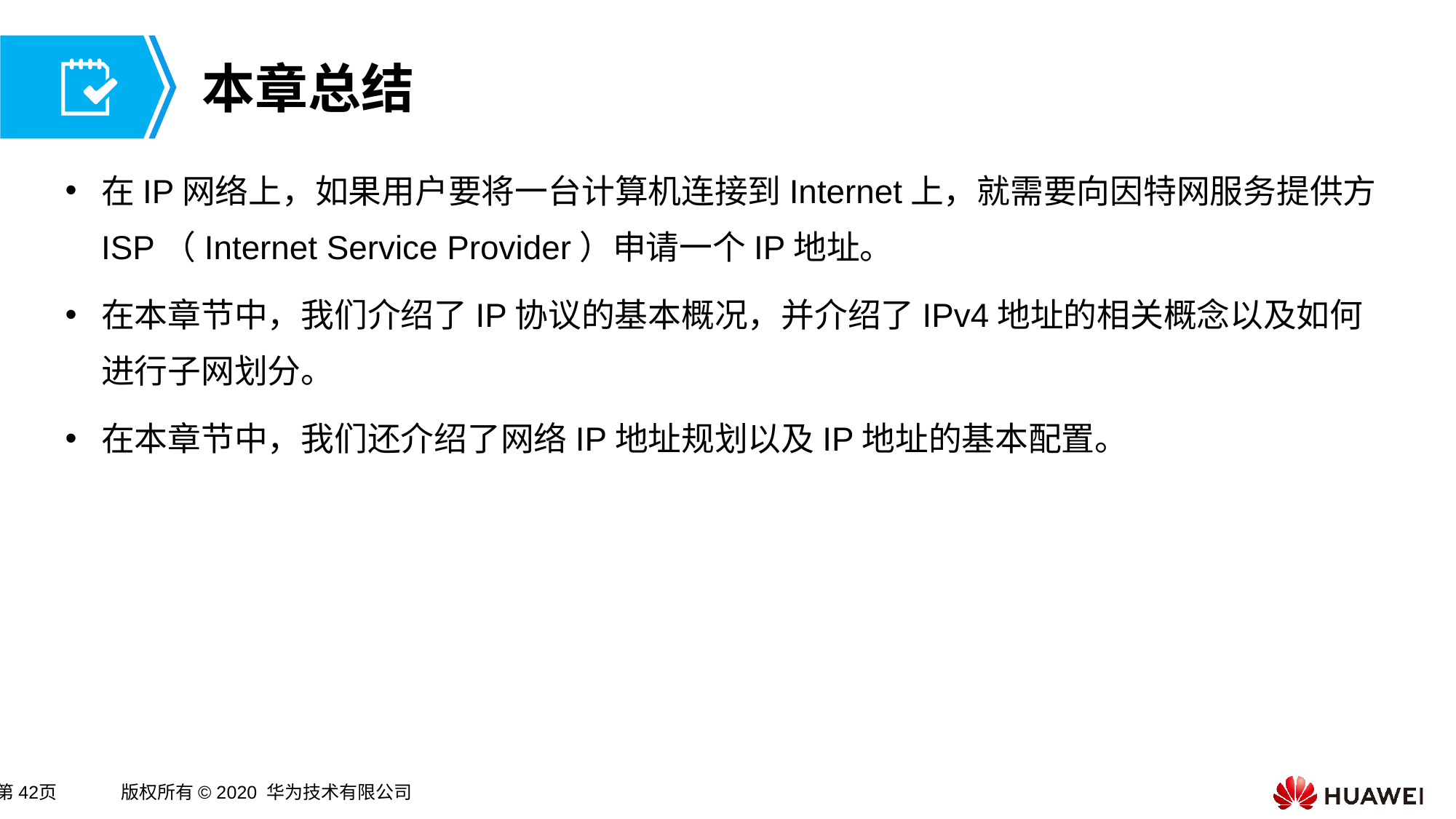

在IP网络上，如果用户要将一台计算机连接到Internet上，就需要向因特网服务提供方ISP（Internet Service Provider）申请一个IP地址。
在本章节中，我们介绍了IP协议的基本概况，并介绍了IPv4地址的相关概念以及如何进行子网划分。
在本章节中，我们还介绍了网络IP地址规划以及IP地址的基本配置。